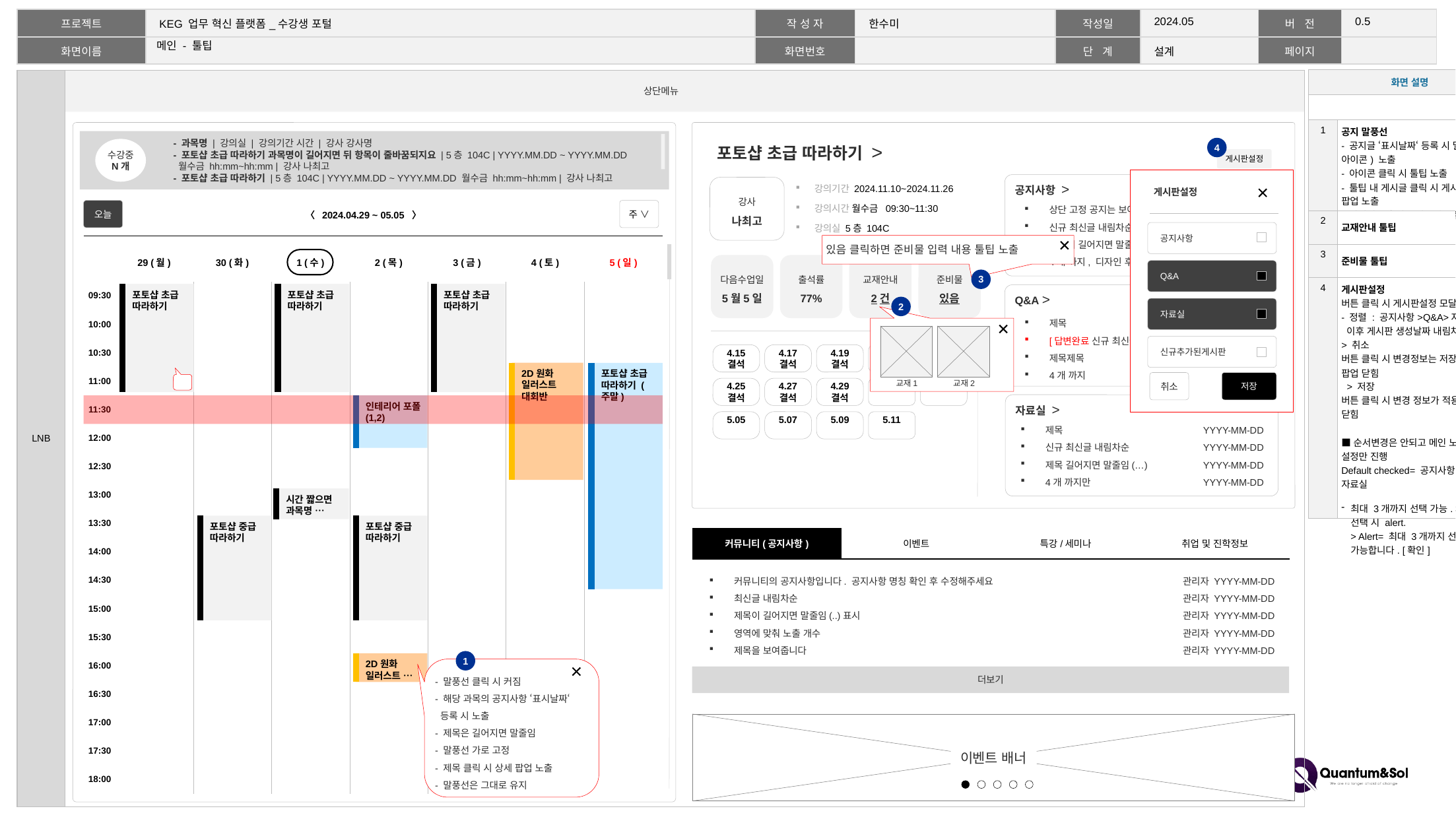

# 메인 - 툴팁
| 화면 설명 |  |
| --- | --- |
|  |  |
| 1 | 공지 말풍선 - 공지글 ‘표시날짜‘ 등록 시 말풍선(아이콘) 노출 - 아이콘 클릭 시 툴팁 노출 - 툴팁 내 게시글 클릭 시 게시글의 상세 팝업 노출 - 팝업이 노출되도 말풍선은 유지 |
| 2 | 교재안내 툴팁 |
| 3 | 준비물 툴팁 |
| 4 | 게시판설정 버튼 클릭 시 게시판설정 모달 팝업 출력 - 정렬 : 공지사항>Q&A>자료실 이후 게시판 생성날짜 내림차순 > 취소 버튼 클릭 시 변경정보는 저장되지않으며 팝업 닫힘 > 저장 버튼 클릭 시 변경 정보가 적용되며 팝업 닫힘 ■ 순서변경은 안되고 메인 노출 게시판 설정만 진행 Default checked= 공지사항, Q&A, 자료실 최대 3개까지 선택 가능. 3개 초과 선택 시 alert. > Alert= 최대 3개까지 선택 가능합니다. [확인] |

- 과목명 | 강의실 | 강의기간 시간 | 강사 강사명
- 포토샵 초급 따라하기 과목명이 길어지면 뒤 항목이 줄바꿈되지요 | 5층 104C | YYYY.MM.DD ~ YYYY.MM.DD
 월수금 hh:mm~hh:mm | 강사 나최고
- 포토샵 초급 따라하기 | 5층 104C | YYYY.MM.DD ~ YYYY.MM.DD 월수금 hh:mm~hh:mm | 강사 나최고
수강중
N개

포토샵 초급 따라하기 >
4
게시판설정
게시판설정
공지사항 >
상단 고정 공지는 보여지지 않음
신규 최신글 내림차순
제목이 길어지면 말줄임(..)표시
4개 까지, 디자인 후 변경 가능
YYYY-MM-DD
YYYY-MM-DD
YYYY-MM-DD
YYYY-MM-DD
강사
나최고
강의기간 2024.11.10~2024.11.26
강의시간 월수금  09:30~11:30
강의실 5층 104C
오늘
주 ∨
|  | 〈 2024.04.29 ~ 05.05 〉 |  |
| --- | --- | --- |
공지사항

있음 클릭하면 준비물 입력 내용 툴팁 노출
|  | 29 (월) | 30 (화) | 1 (수) | 2 (목) | 3 (금) | 4 (토) | 5 (일) |
| --- | --- | --- | --- | --- | --- | --- | --- |

다음수업일
5월5일
출석률
77%
교재안내
2건
준비물
있음
Q&A
3
| 09:30 |  |  |  |  |  |  |  |
| --- | --- | --- | --- | --- | --- | --- | --- |
| 10:00 |  |  |  |  |  |  |  |
| 10:30 |  |  |  |  |  |  |  |
| 11:00 |  |  |  |  |  |  |  |
| 11:30 |  |  |  |  |  |  |  |
| 12:00 |  |  |  |  |  |  |  |
| 12:30 |  |  |  |  |  |  |  |
| 13:00 |  |  |  |  |  |  |  |
| 13:30 |  |  |  |  |  |  |  |
| 14:00 |  |  |  |  |  |  |  |
| 14:30 |  |  |  |  |  |  |  |
| 15:00 |  |  |  |  |  |  |  |
| 15:30 |  |  |  |  |  |  |  |
| 16:00 |  |  |  |  |  |  |  |
| 16:30 |  |  |  |  |  |  |  |
| 17:00 |  |  |  |  |  |  |  |
| 17:30 |  |  |  |  |  |  |  |
| 18:00 |  |  |  |  |  |  |  |
포토샵 초급 따라하기
포토샵 초급 따라하기
포토샵 초급 따라하기
2D원화 일러스트 대회반
2D원화 일러스트 …
포토샵 초급 따라하기 (주말)
인테리어 포폴 (1,2)
시간 짧으면 과목명 …
포토샵 중급 따라하기
포토샵 중급 따라하기
Q&A >
제목
[답변완료 신규 최신글 내림차순
제목제목
4개 까지
YYYY-MM-DD
YYYY-MM-DD
YYYY-MM-DD
YYYY-MM-DD
2
자료실

교재1

교재2
신규추가된게시판
4.15
결석
4.17
결석
4.19
결석
4.21
출석
4.23
결석

취소
저장

4.25
결석
4.27
결석
4.29
결석
5.01

5.03

자료실 >
제목
신규 최신글 내림차순
제목 길어지면 말줄임(…)
4개 까지만
YYYY-MM-DD
YYYY-MM-DD
YYYY-MM-DD
YYYY-MM-DD

5.05

5.07

5.09

5.11

| 커뮤니티(공지사항) | 이벤트 | 특강/세미나 | 취업 및 진학정보 |
| --- | --- | --- | --- |
커뮤니티의 공지사항입니다. 공지사항 명칭 확인 후 수정해주세요
최신글 내림차순
제목이 길어지면 말줄임(..)표시
영역에 맞춰 노출 개수
제목을 보여줍니다
관리자 YYYY-MM-DD
관리자 YYYY-MM-DD
관리자 YYYY-MM-DD
관리자 YYYY-MM-DD
관리자 YYYY-MM-DD
1
- 말풍선 클릭 시 커짐
- 해당 과목의 공지사항 ‘표시날짜‘
  등록 시 노출
- 제목은 길어지면 말줄임
- 말풍선 가로 고정
- 제목 클릭 시 상세 팝업 노출
- 말풍선은 그대로 유지
더보기

이벤트 배너